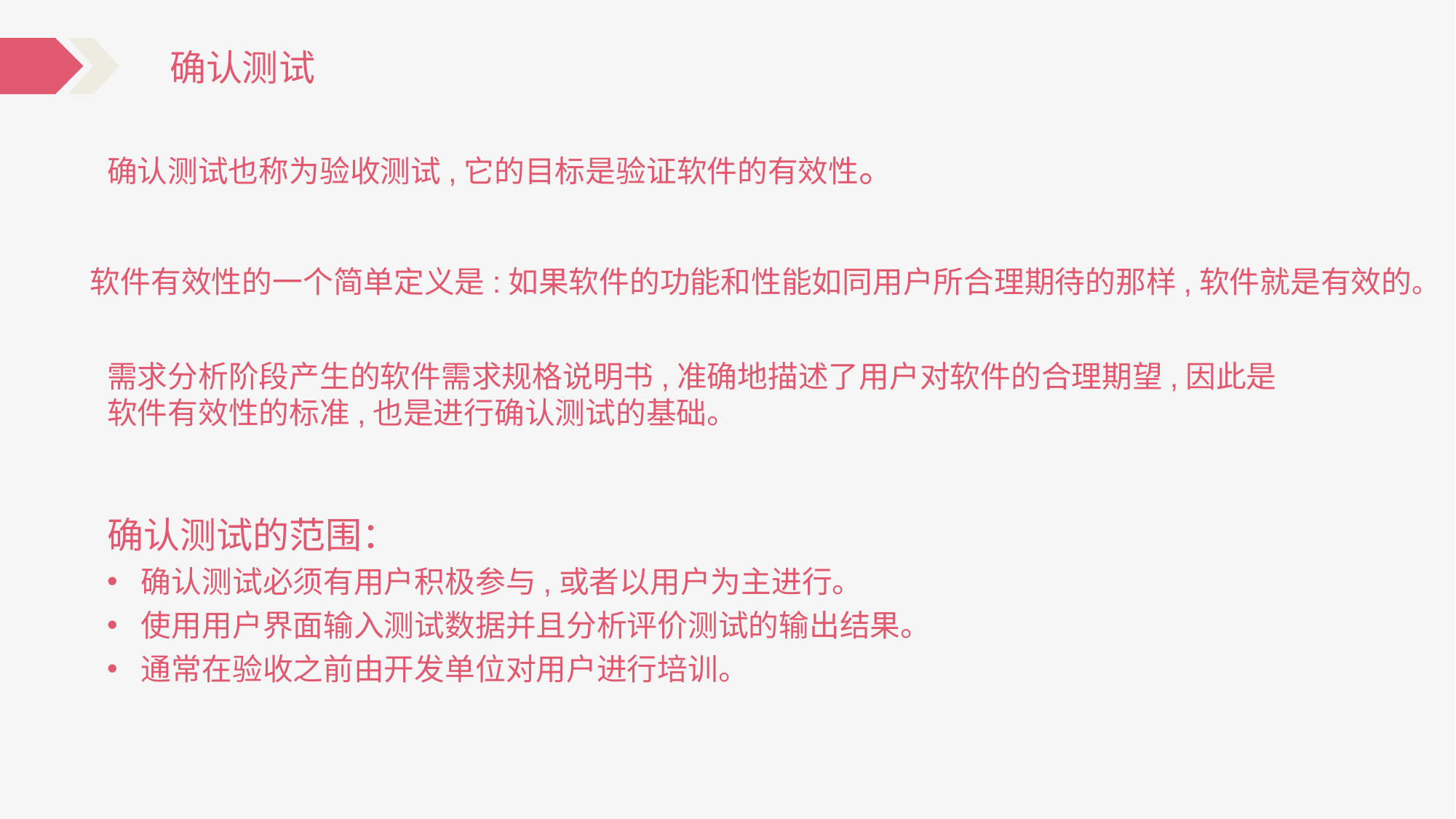

确认测试
确认测试也称为验收测试,它的目标是验证软件的有效性。

软件有效性的一个简单定义是:如果软件的功能和性能如同用户所合理期待的那样,软件就是有效的。
需求分析阶段产生的软件需求规格说明书,准确地描述了用户对软件的合理期望,因此是软件有效性的标准,也是进行确认测试的基础。
确认测试的范围：
确认测试必须有用户积极参与,或者以用户为主进行。
使用用户界面输入测试数据并且分析评价测试的输出结果。
通常在验收之前由开发单位对用户进行培训。